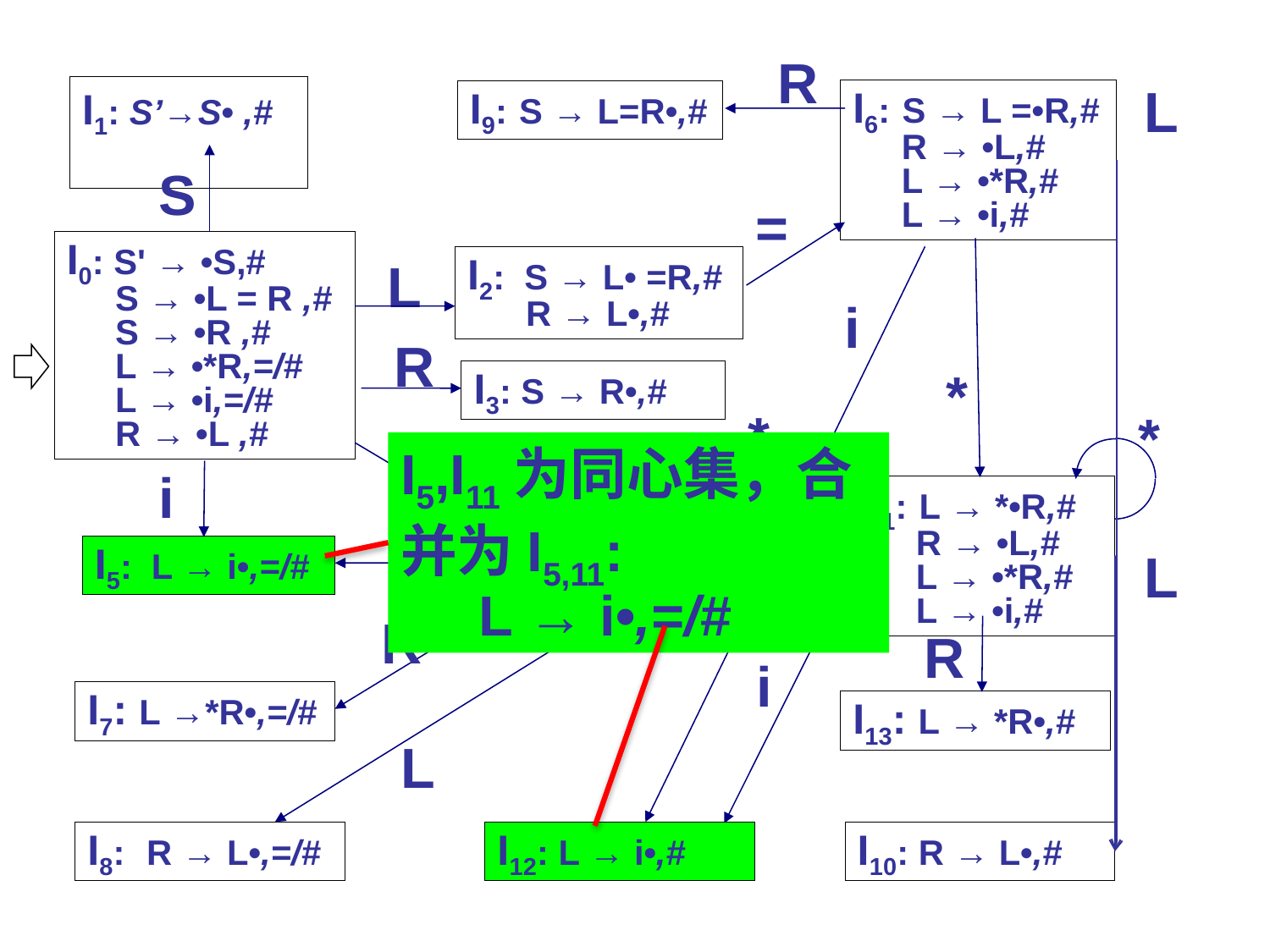

R
L
I1: S’→S• ,#
I6: S → L =•R,#
     R → •L,#
     L → •*R,#
     L → •i,#
I9: S → L=R•,#

S
=

I0: S' → •S,#
     S → •L = R ,#
     S → •R ,#
     L → •*R,=/#
     L → •i,=/#
     R → •L ,#

L

I2:  S → L• =R,#
      R → L•,#
i

R

*
I3: S → R•,#

*
*
*
I5,I11为同心集，合并为I5,11:
     L → i•,=/#

i

I4: L → *•R,=/#
     R → •L,=/#
     L → •i,=/#
     L → •*R,=/#
I11: L → *•R,#
      R → •L,#
      L → •*R,#
      L → •i,#

i
L
I5:  L → i•,=/#

R
R

i
I7: L →*R•,=/#
I13: L → *R•,#
L
I8:  R → L•,=/#
I12: L → i•,#
I10: R → L•,#